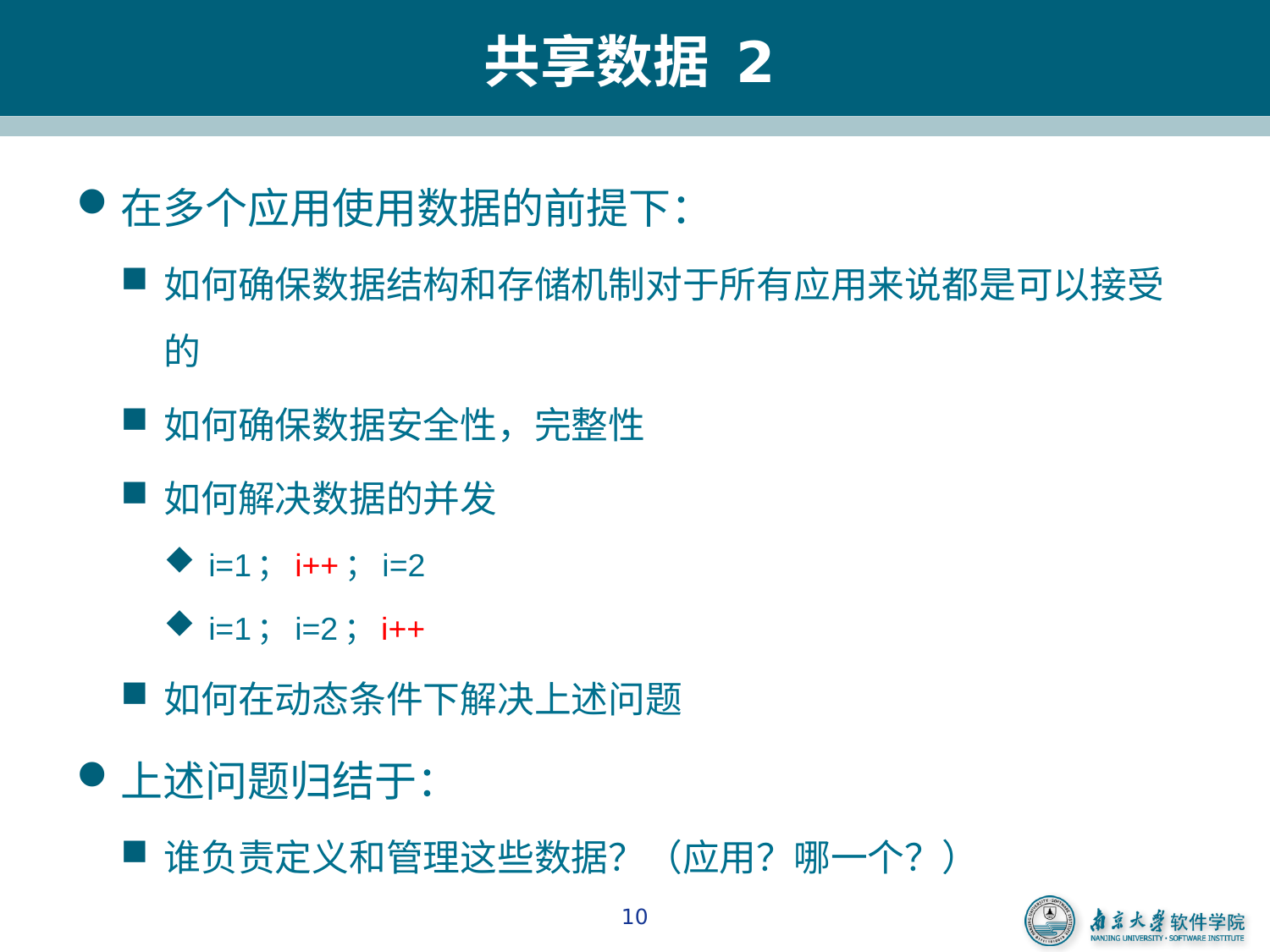

# 共享数据 2
在多个应用使用数据的前提下：
如何确保数据结构和存储机制对于所有应用来说都是可以接受的
如何确保数据安全性，完整性
如何解决数据的并发
i=1；i++；i=2
i=1；i=2；i++
如何在动态条件下解决上述问题
上述问题归结于：
谁负责定义和管理这些数据？（应用？哪一个？）
10